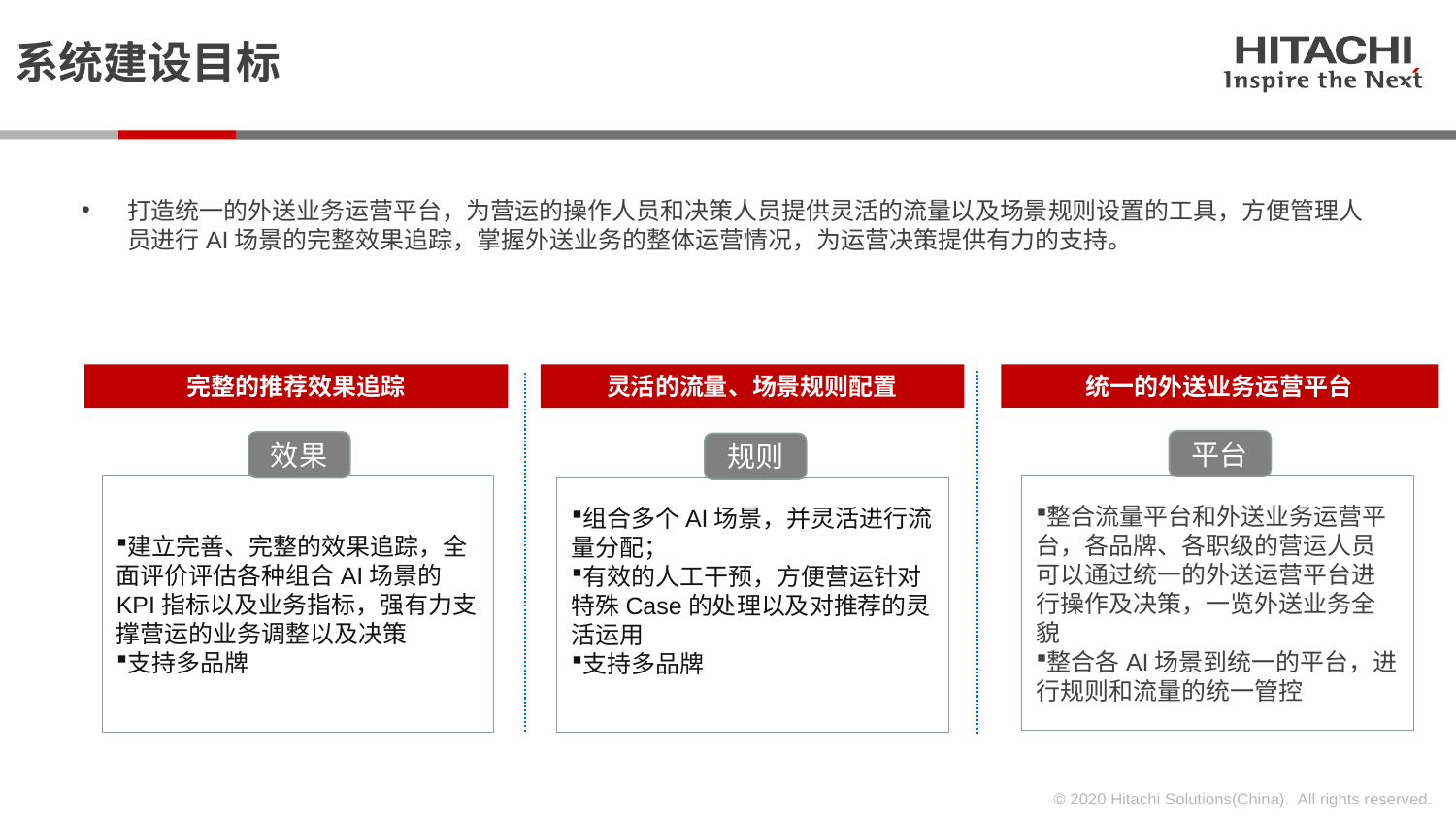

# 系统建设目标
打造统一的外送业务运营平台，为营运的操作人员和决策人员提供灵活的流量以及场景规则设置的工具，方便管理人员进行AI场景的完整效果追踪，掌握外送业务的整体运营情况，为运营决策提供有力的支持。
完整的推荐效果追踪
灵活的流量、场景规则配置
统一的外送业务运营平台
平台
效果
建立完善、完整的效果追踪，全面评价评估各种组合AI场景的KPI指标以及业务指标，强有力支撑营运的业务调整以及决策
支持多品牌
整合流量平台和外送业务运营平台，各品牌、各职级的营运人员可以通过统一的外送运营平台进行操作及决策，一览外送业务全貌
整合各AI场景到统一的平台，进行规则和流量的统一管控
组合多个AI场景，并灵活进行流量分配；
有效的人工干预，方便营运针对特殊Case的处理以及对推荐的灵活运用
支持多品牌

规则